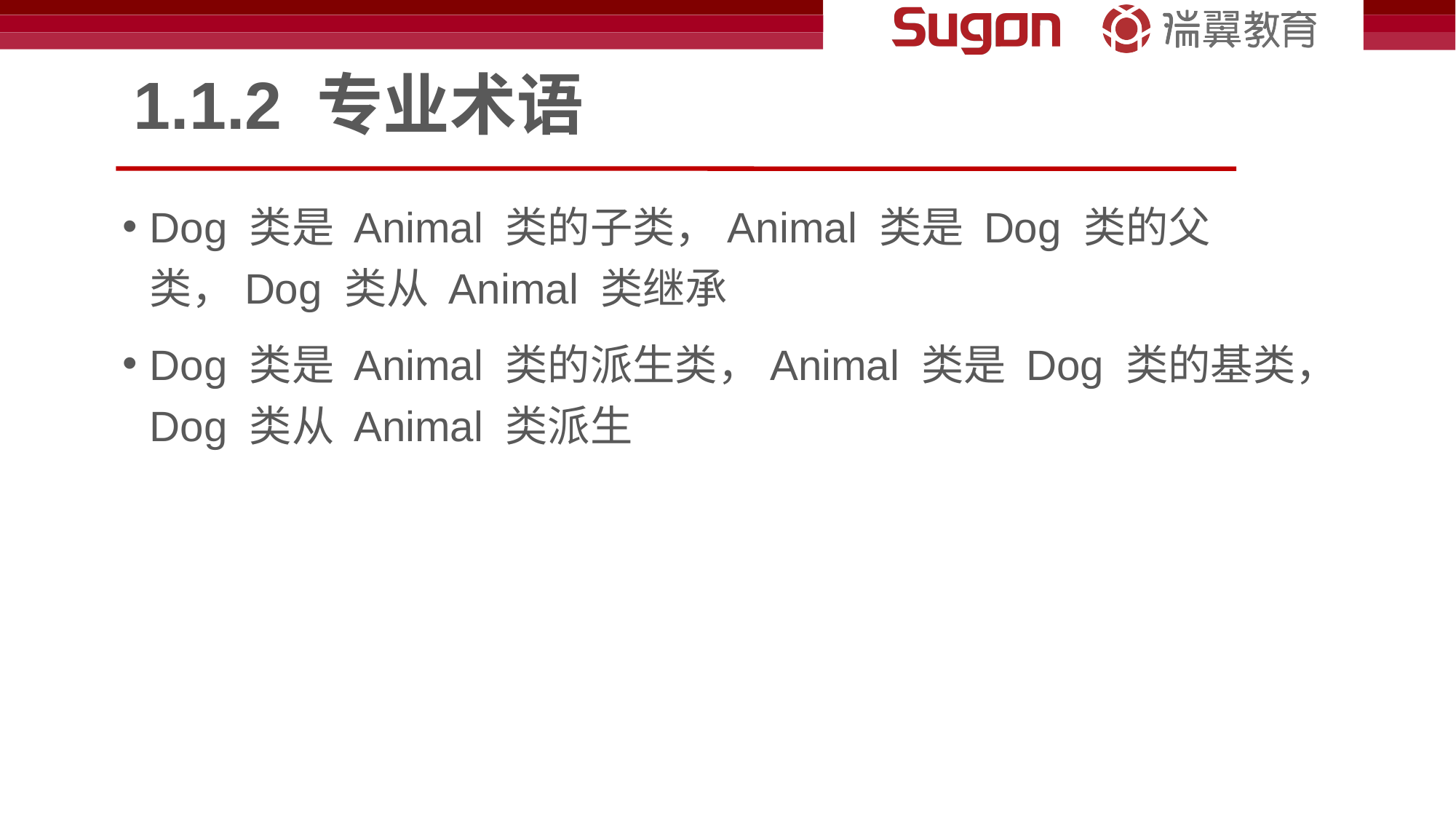

# 1.1.2 专业术语
Dog 类是 Animal 类的子类，Animal 类是 Dog 类的父类，Dog 类从 Animal 类继承
Dog 类是 Animal 类的派生类，Animal 类是 Dog 类的基类，Dog 类从 Animal 类派生